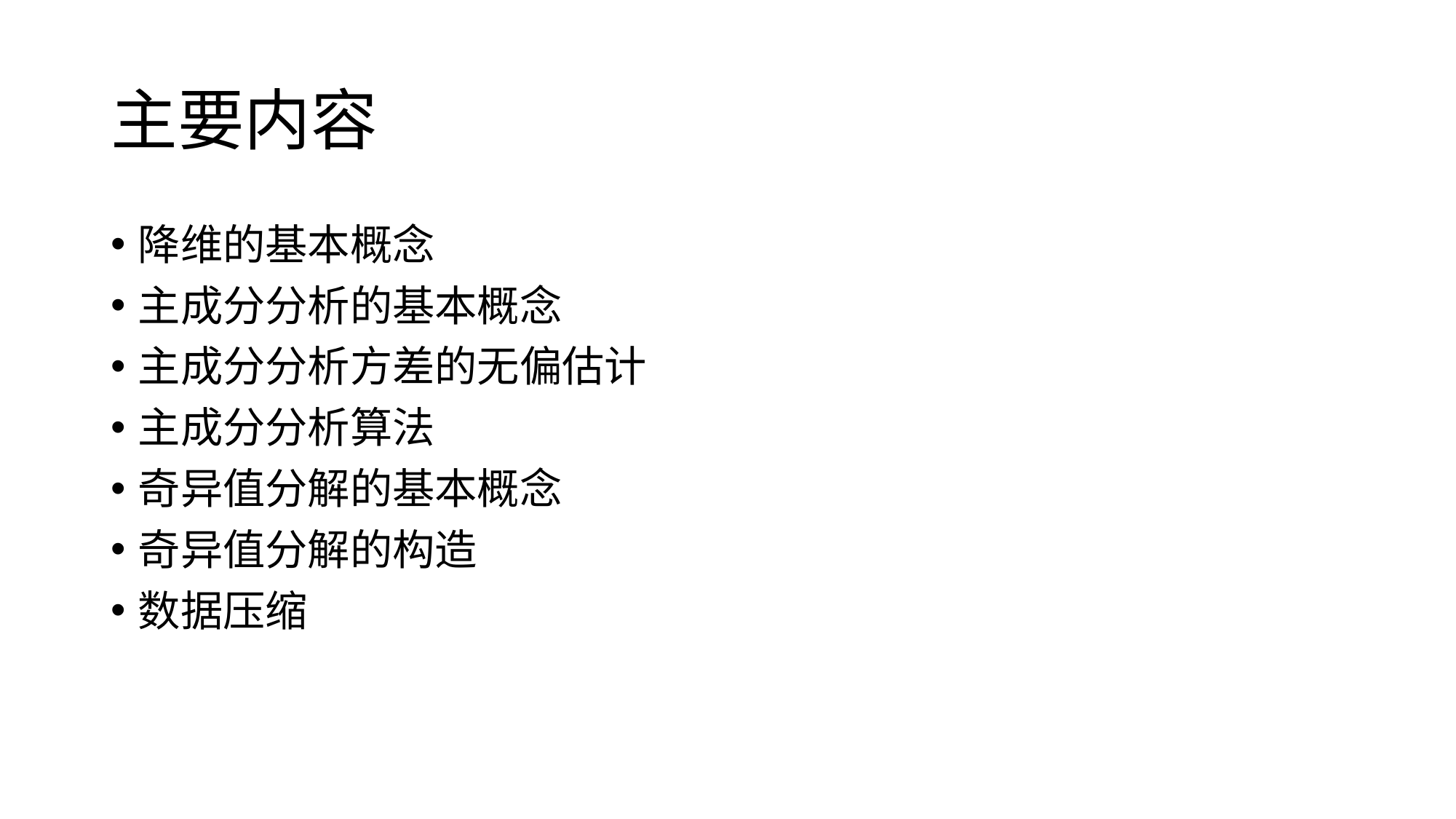

# 主要内容
降维的基本概念
主成分分析的基本概念
主成分分析方差的无偏估计
主成分分析算法
奇异值分解的基本概念
奇异值分解的构造
数据压缩